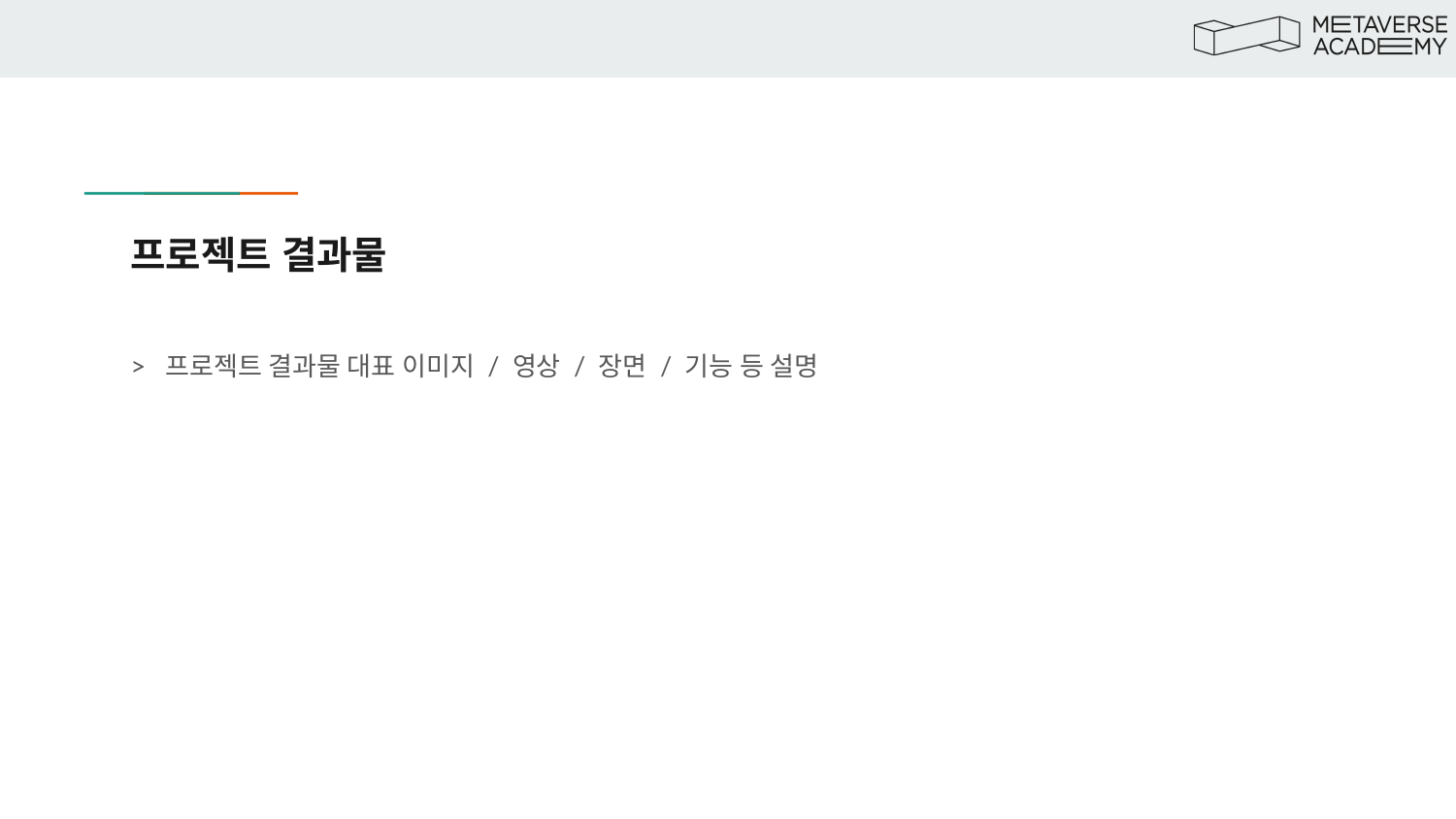

# 프로젝트 결과물
>  프로젝트 결과물 대표 이미지 / 영상 / 장면 / 기능 등 설명